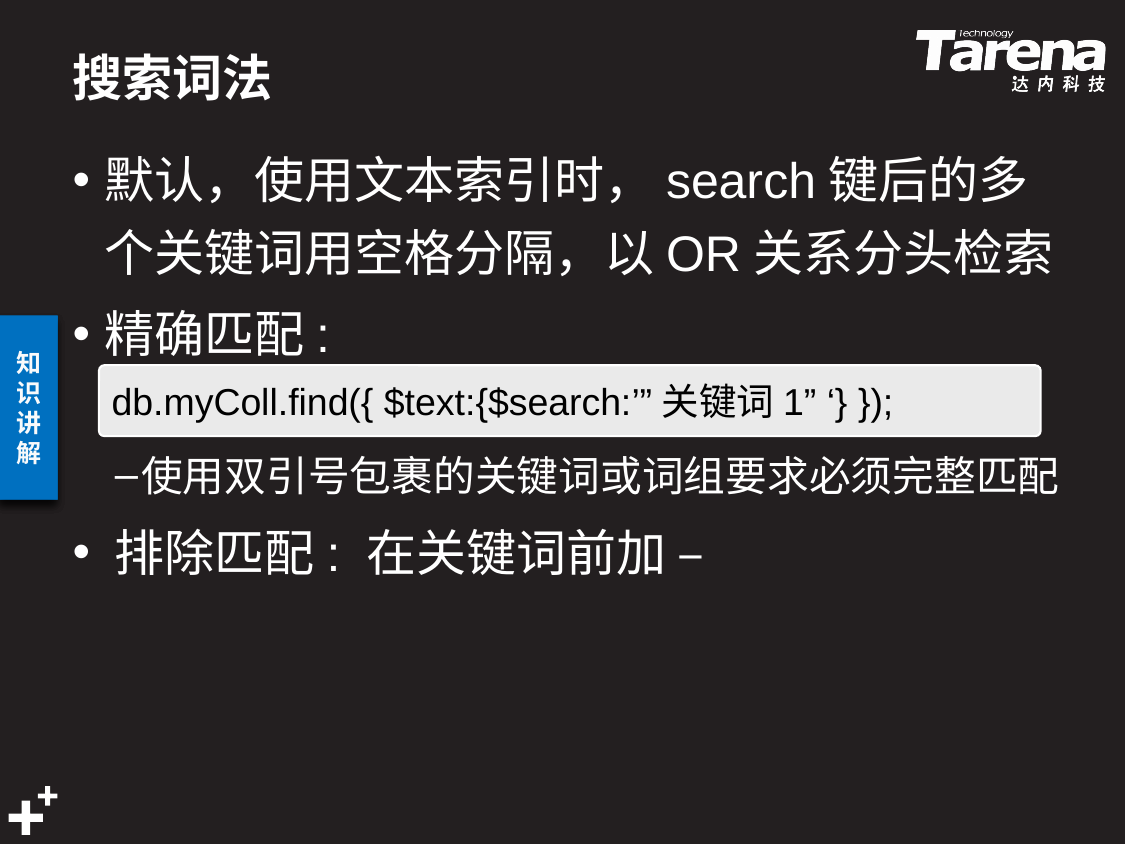

# 搜索词法
默认，使用文本索引时，search键后的多个关键词用空格分隔，以OR关系分头检索
精确匹配:

使用双引号包裹的关键词或词组要求必须完整匹配
排除匹配: 在关键词前加 –
db.myColl.find({ $text:{$search:’”关键词1” ‘} });